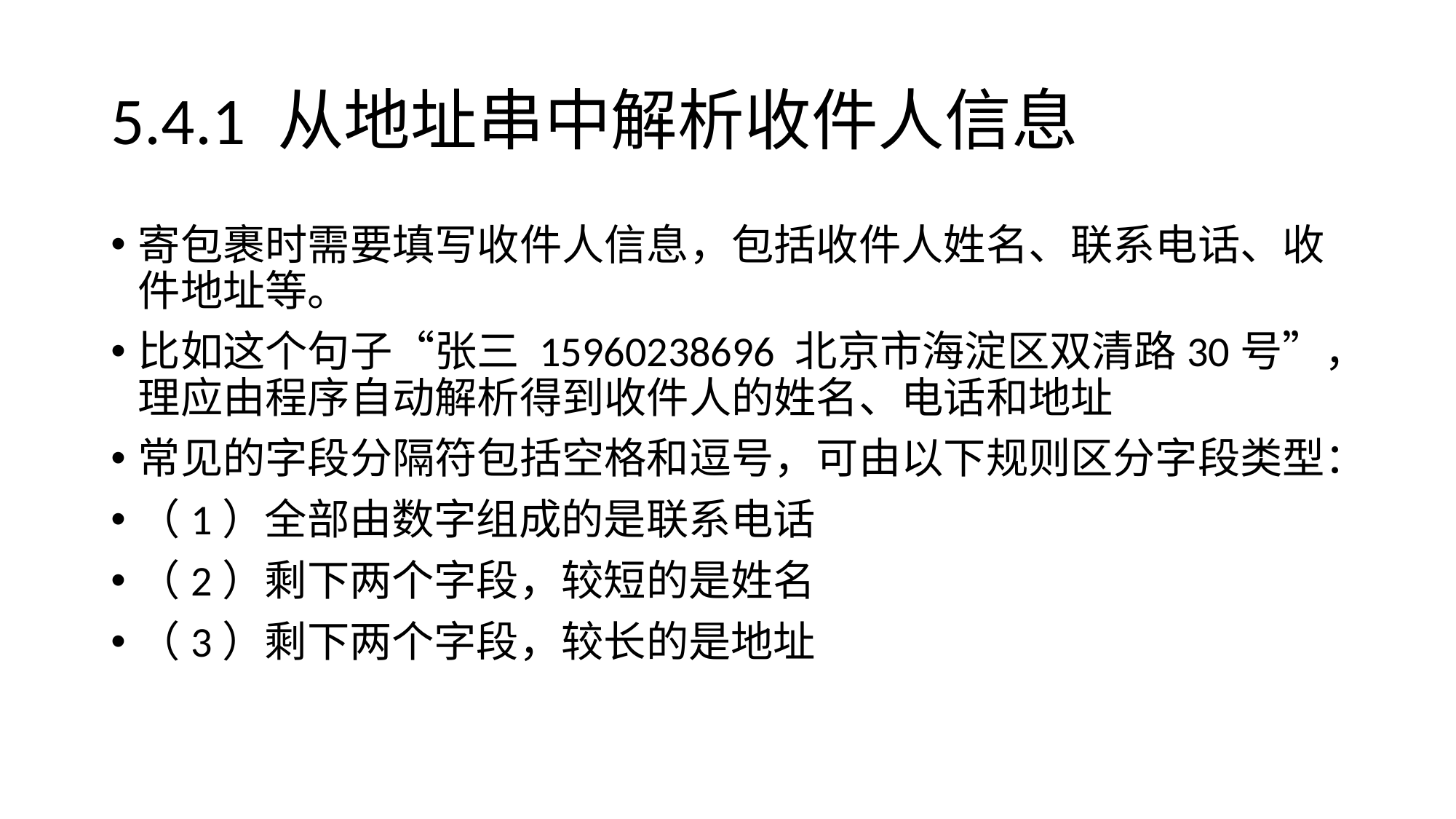

# 5.4.1 从地址串中解析收件人信息
寄包裹时需要填写收件人信息，包括收件人姓名、联系电话、收件地址等。
比如这个句子“张三 15960238696 北京市海淀区双清路30号”，理应由程序自动解析得到收件人的姓名、电话和地址
常见的字段分隔符包括空格和逗号，可由以下规则区分字段类型：
（1）全部由数字组成的是联系电话
（2）剩下两个字段，较短的是姓名
（3）剩下两个字段，较长的是地址